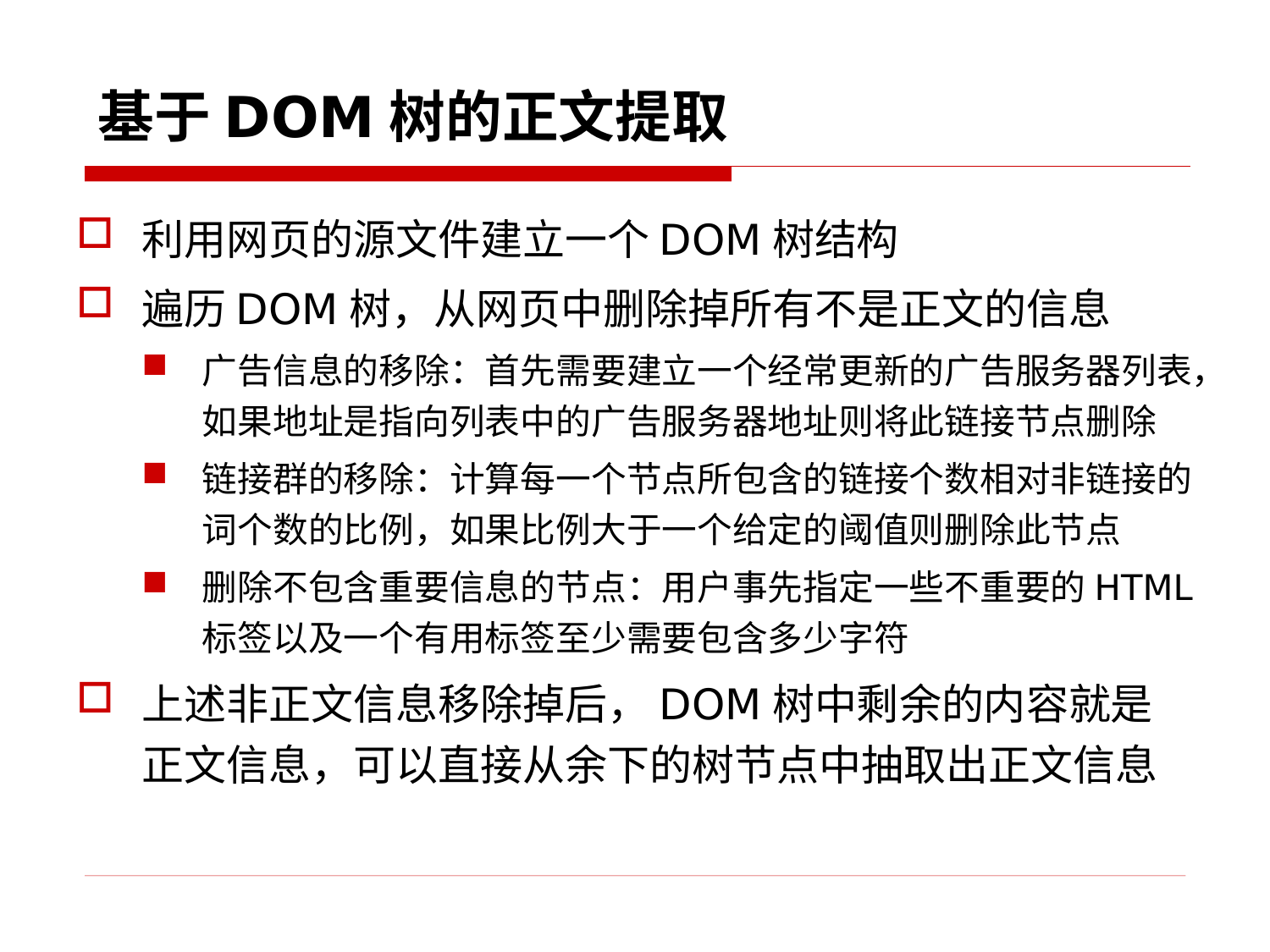

基于DOM树的正文提取
利用网页的源文件建立一个DOM树结构
遍历DOM树，从网页中删除掉所有不是正文的信息
广告信息的移除：首先需要建立一个经常更新的广告服务器列表，如果地址是指向列表中的广告服务器地址则将此链接节点删除
链接群的移除：计算每一个节点所包含的链接个数相对非链接的词个数的比例，如果比例大于一个给定的阈值则删除此节点
删除不包含重要信息的节点：用户事先指定一些不重要的HTML标签以及一个有用标签至少需要包含多少字符
上述非正文信息移除掉后，DOM树中剩余的内容就是正文信息，可以直接从余下的树节点中抽取出正文信息
63